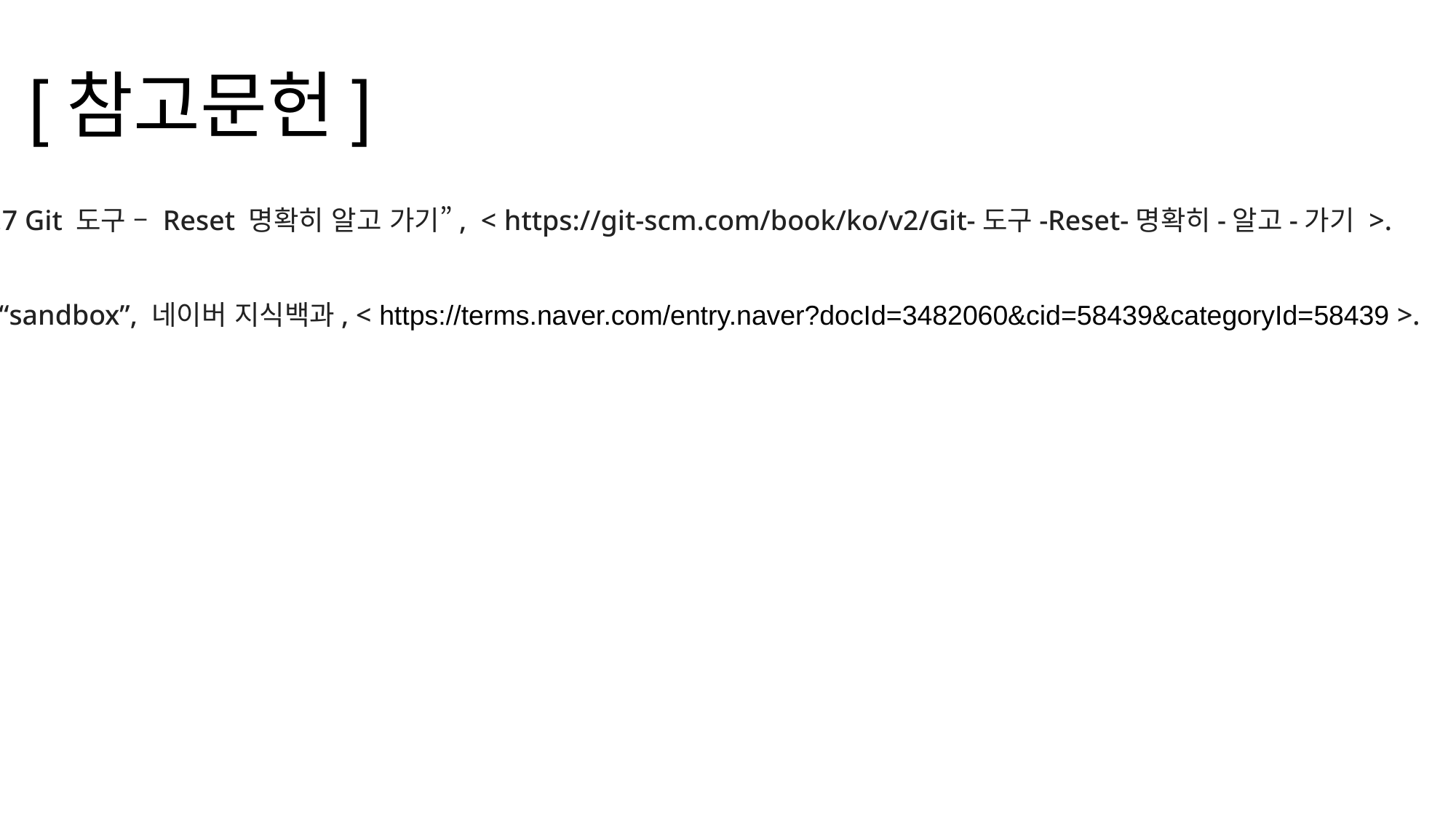

[참고문헌]
“7.7 Git 도구 – Reset 명확히 알고 가기”,  < https://git-scm.com/book/ko/v2/Git-도구-Reset-명확히-알고-가기 >.
“sandbox”, 네이버 지식백과, < https://terms.naver.com/entry.naver?docId=3482060&cid=58439&categoryId=58439 >.